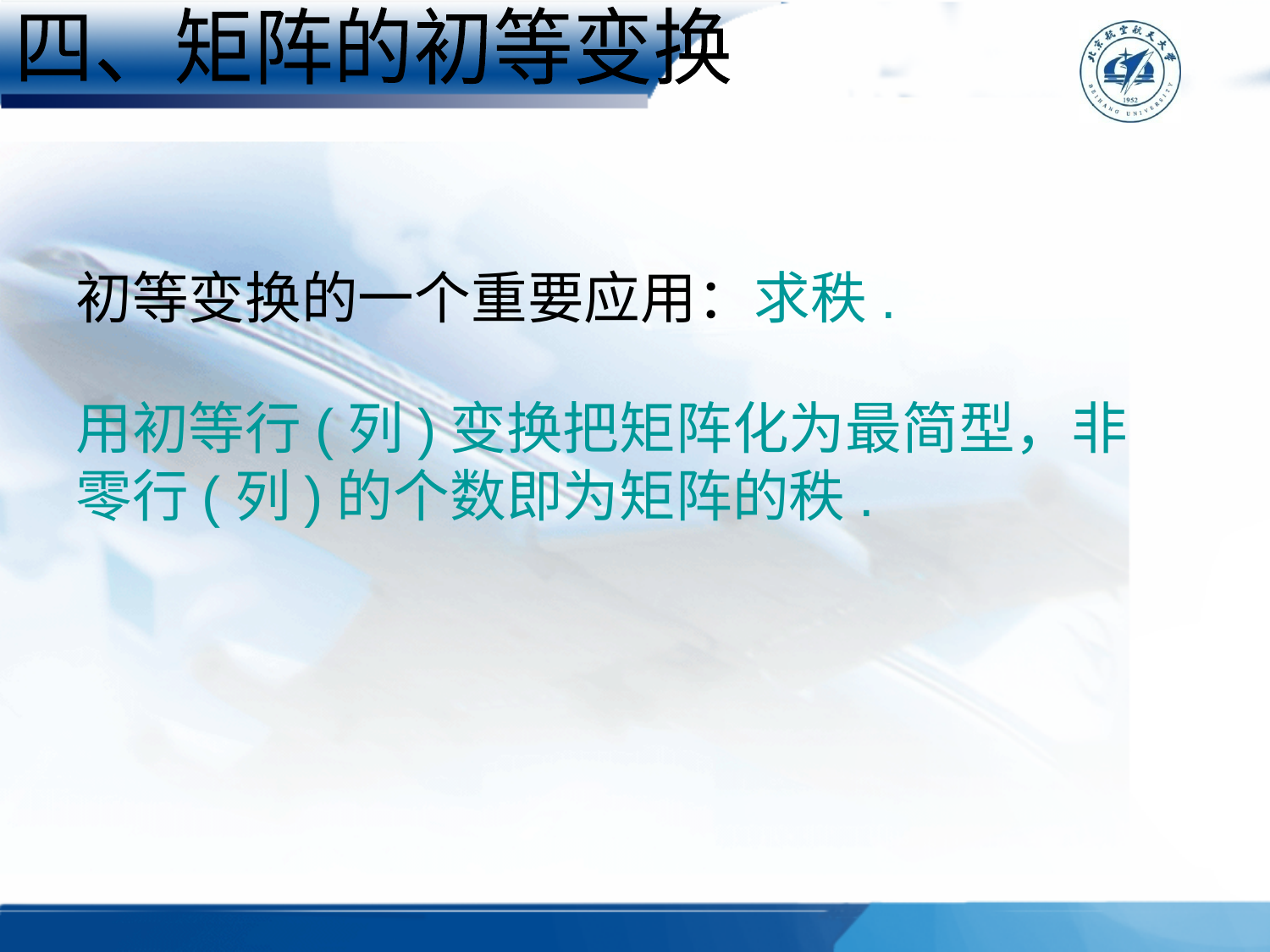

四、矩阵的初等变换
初等变换的一个重要应用：求秩.
用初等行(列)变换把矩阵化为最简型，非零行(列)的个数即为矩阵的秩.